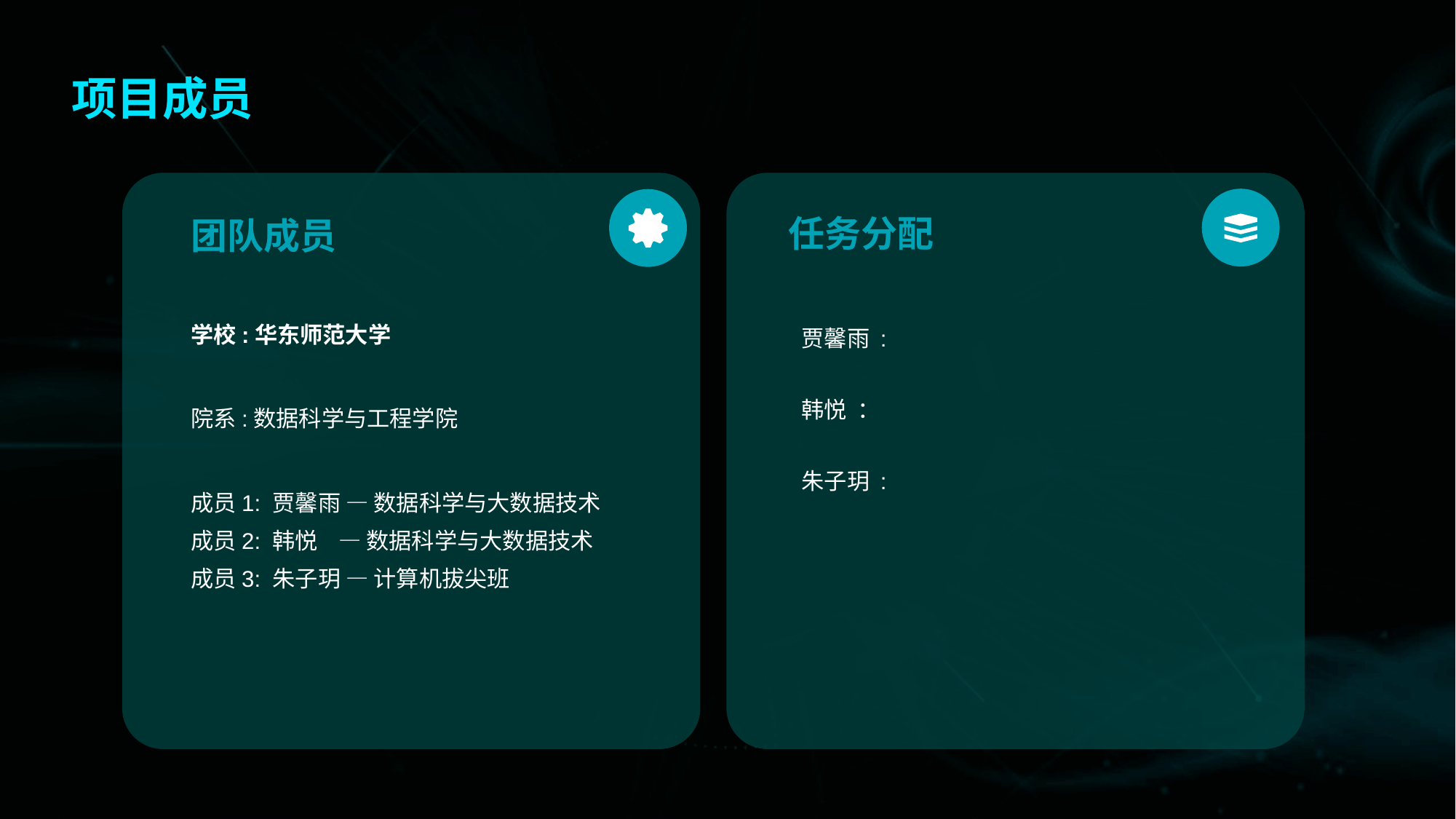

项目成员

任务分配
团队成员

学校:华东师范大学

院系:数据科学与工程学院

成员1: 贾馨雨 — 数据科学与大数据技术
成员2: 韩悦    — 数据科学与大数据技术
成员3: 朱子玥 — 计算机拔尖班
 贾馨雨 :

 韩悦  ：

 朱子玥 :